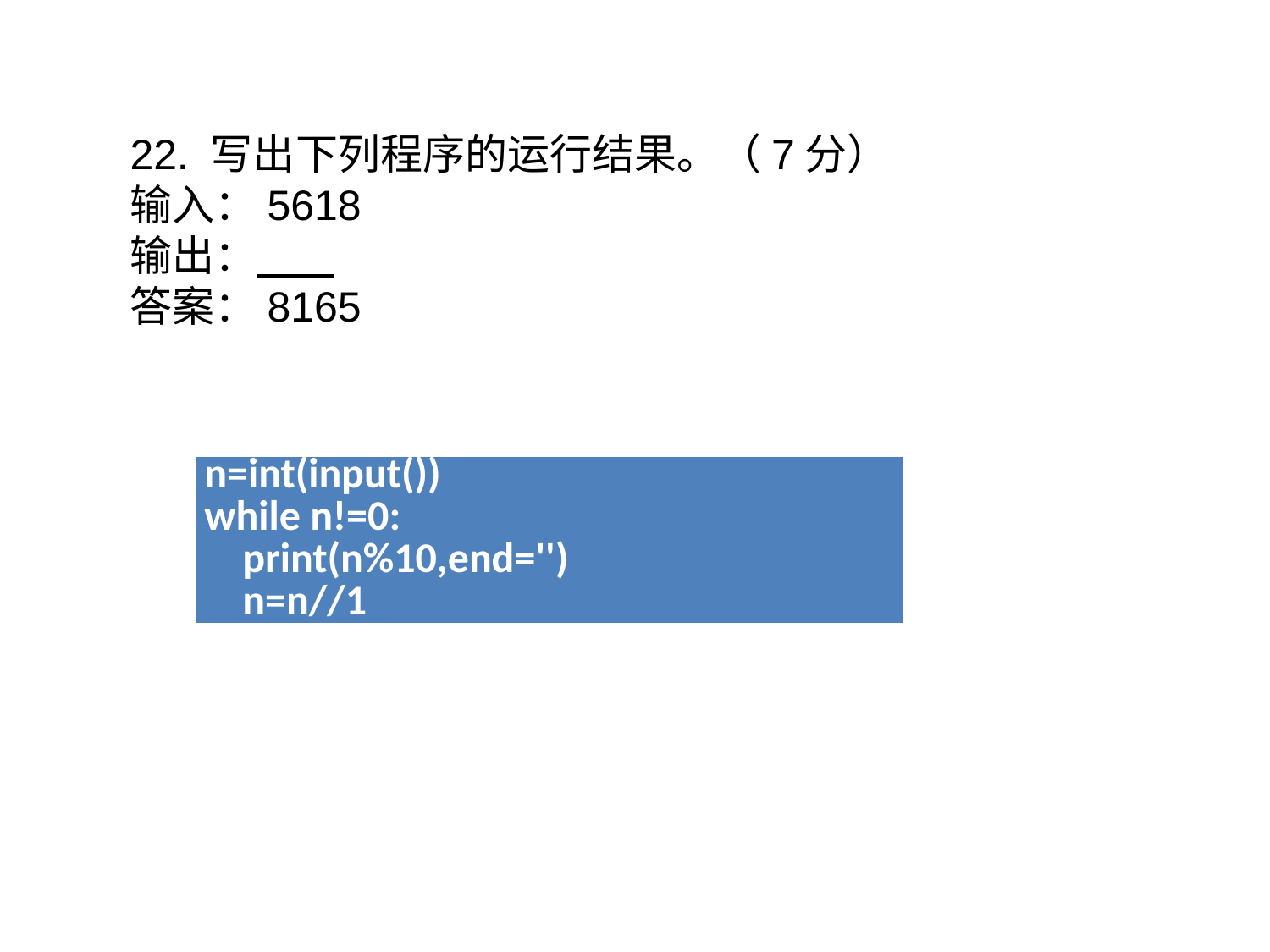

22. 写出下列程序的运行结果。（7分）
输入：5618
输出：
答案：8165

| n=int(input()) while n!=0: print(n%10,end='') n=n//1 |
| --- |